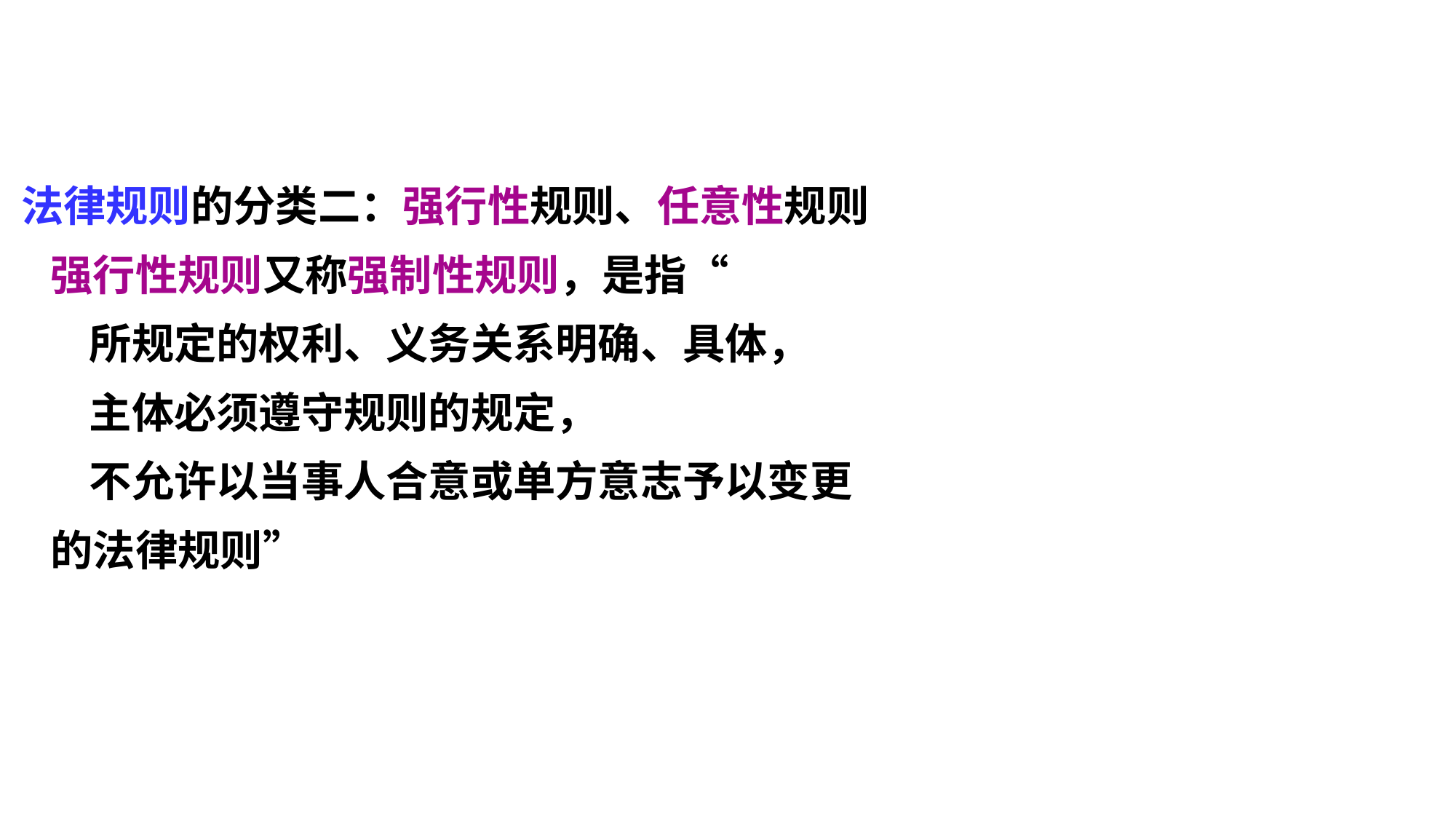

法律规则的分类二：强行性规则、任意性规则
  强行性规则又称强制性规则，是指“
      所规定的权利、义务关系明确、具体，
      主体必须遵守规则的规定，
      不允许以当事人合意或单方意志予以变更
  的法律规则”